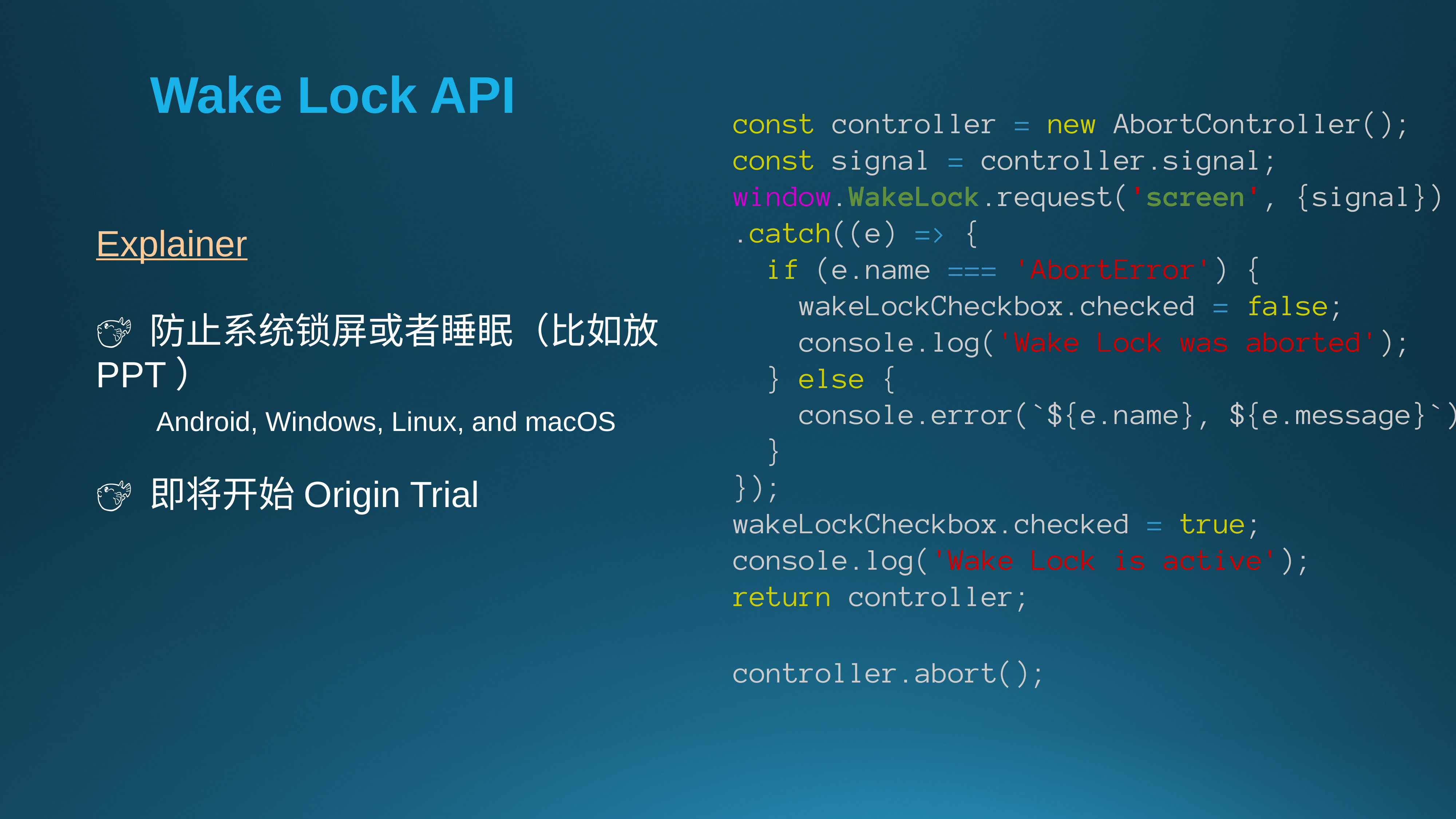

# Wake Lock API
const controller = new AbortController();
const signal = controller.signal;
window.WakeLock.request('screen', {signal})
.catch((e) => {
  if (e.name === 'AbortError') {
    wakeLockCheckbox.checked = false;
    console.log('Wake Lock was aborted');
  } else {
    console.error(`${e.name}, ${e.message}`);
  }
});
wakeLockCheckbox.checked = true;
console.log('Wake Lock is active');
return controller;

controller.abort();

Explainer

🐡 防止系统锁屏或者睡眠（比如放PPT）
      Android, Windows, Linux, and macOS

🐡 即将开始Origin Trial